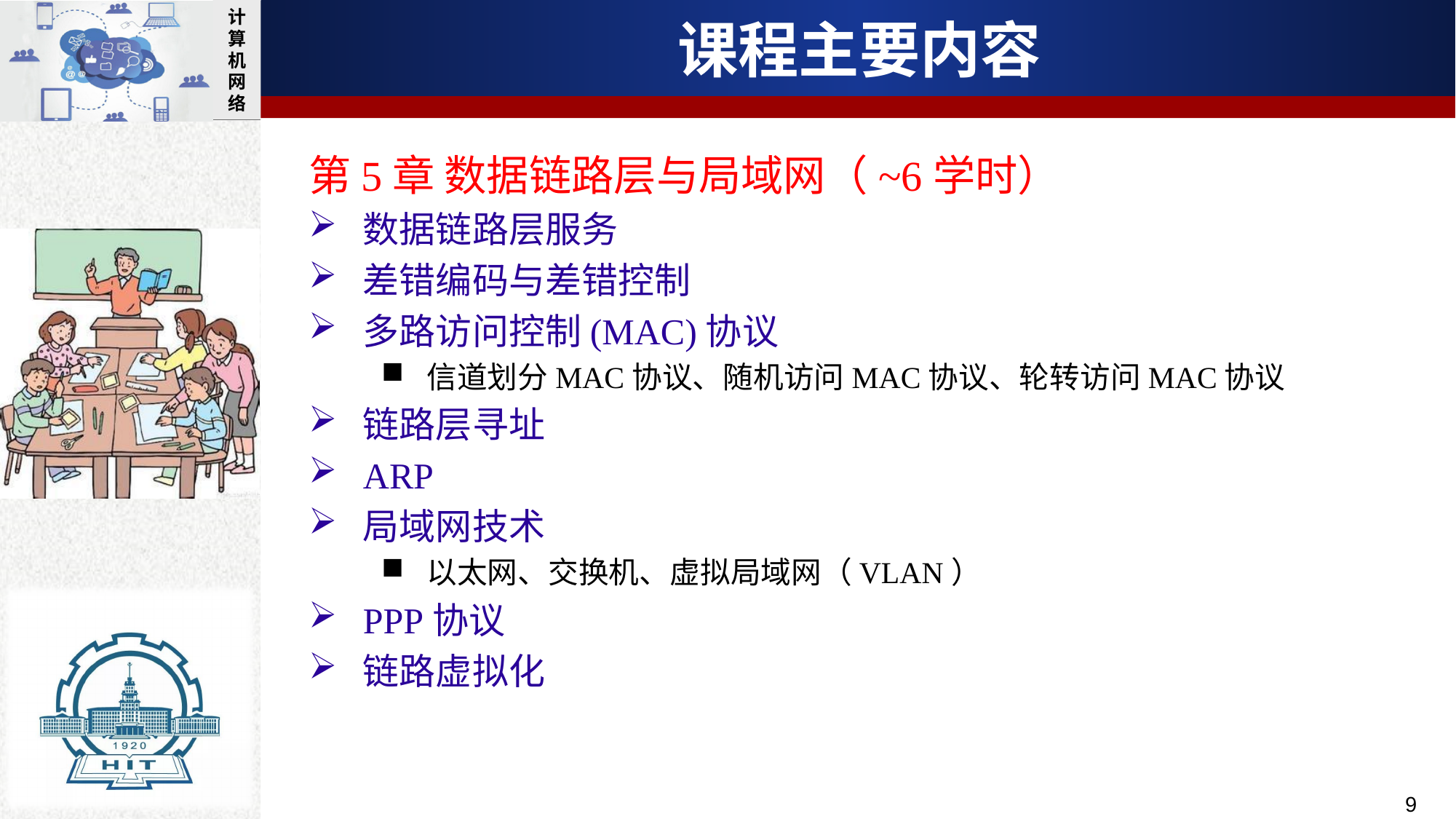

# 课程主要内容
第5章 数据链路层与局域网（~6学时）
数据链路层服务
差错编码与差错控制
多路访问控制(MAC)协议
信道划分MAC协议、随机访问MAC协议、轮转访问MAC协议
链路层寻址
ARP
局域网技术
以太网、交换机、虚拟局域网（VLAN）
PPP协议
链路虚拟化

9